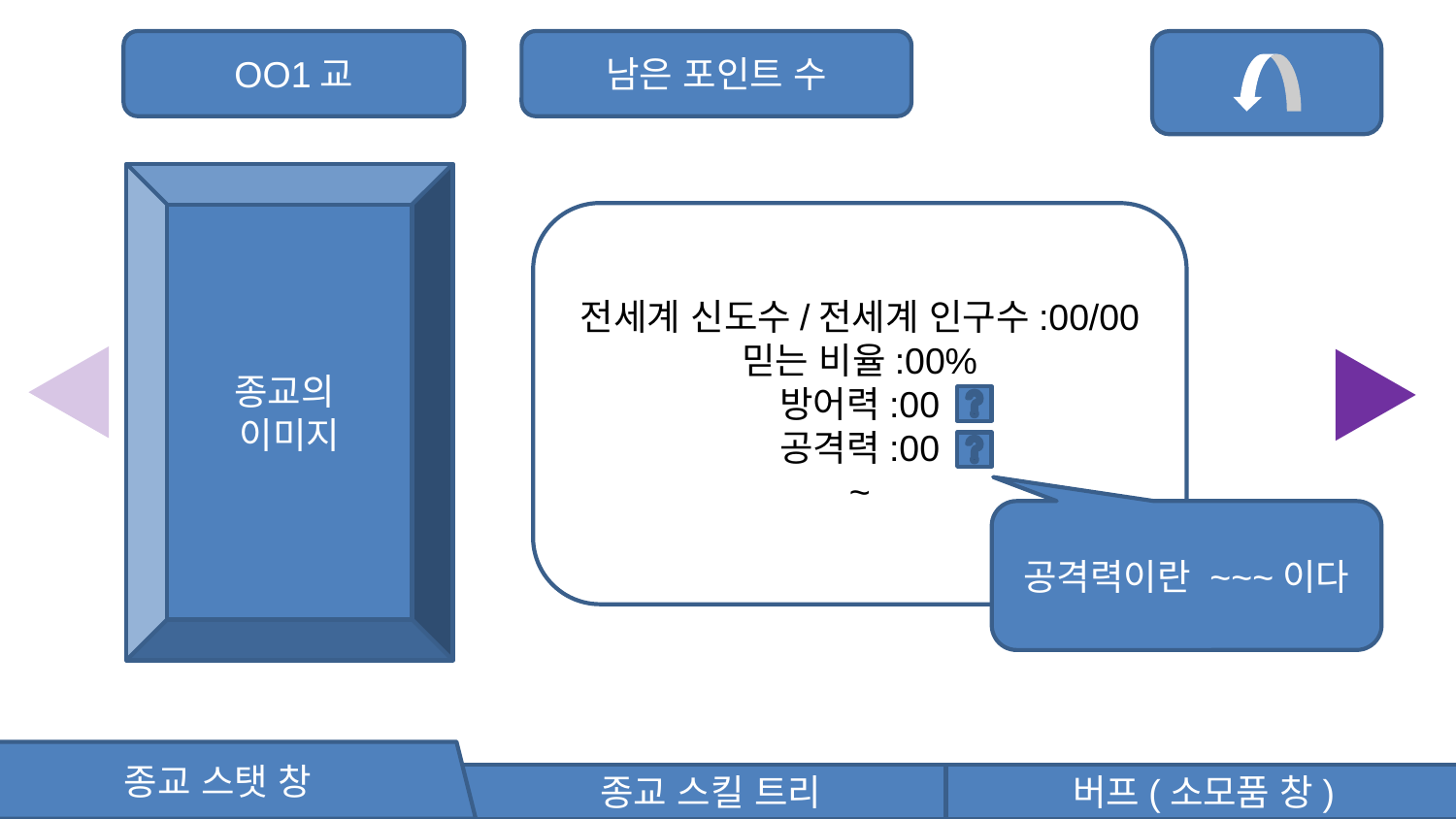

OO1교
남은 포인트 수

종교의
이미지
전세계 신도수/전세계 인구수:00/00
믿는 비율:00%
방어력:00
공격력:00
~

공격력이란 ~~~이다
종교 스탯 창
종교 스킬 트리
버프(소모품 창)